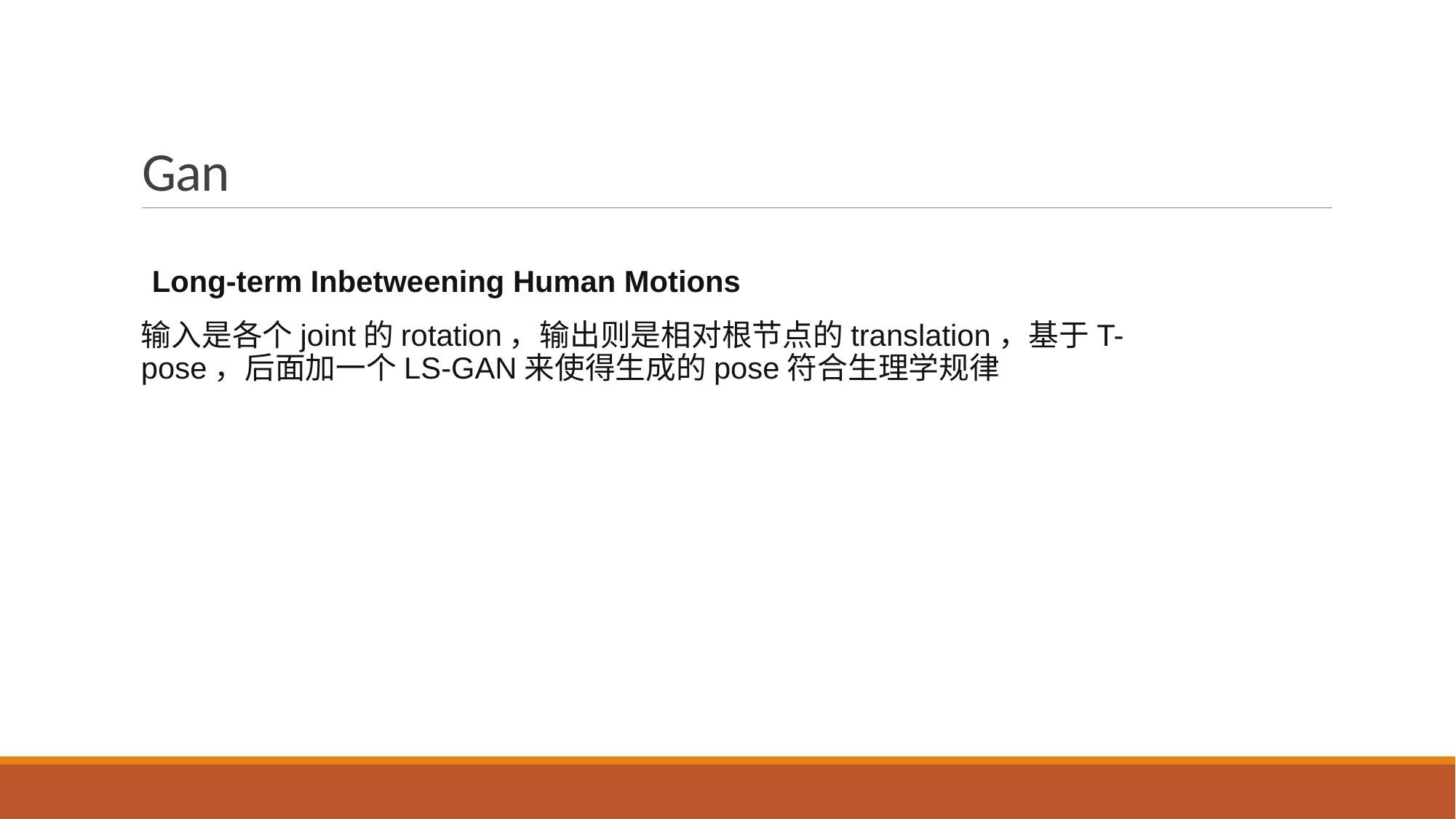

# Gan
Long-term Inbetweening Human Motions
输入是各个joint的rotation，输出则是相对根节点的translation，基于T-pose，后面加一个LS-GAN来使得生成的pose符合生理学规律